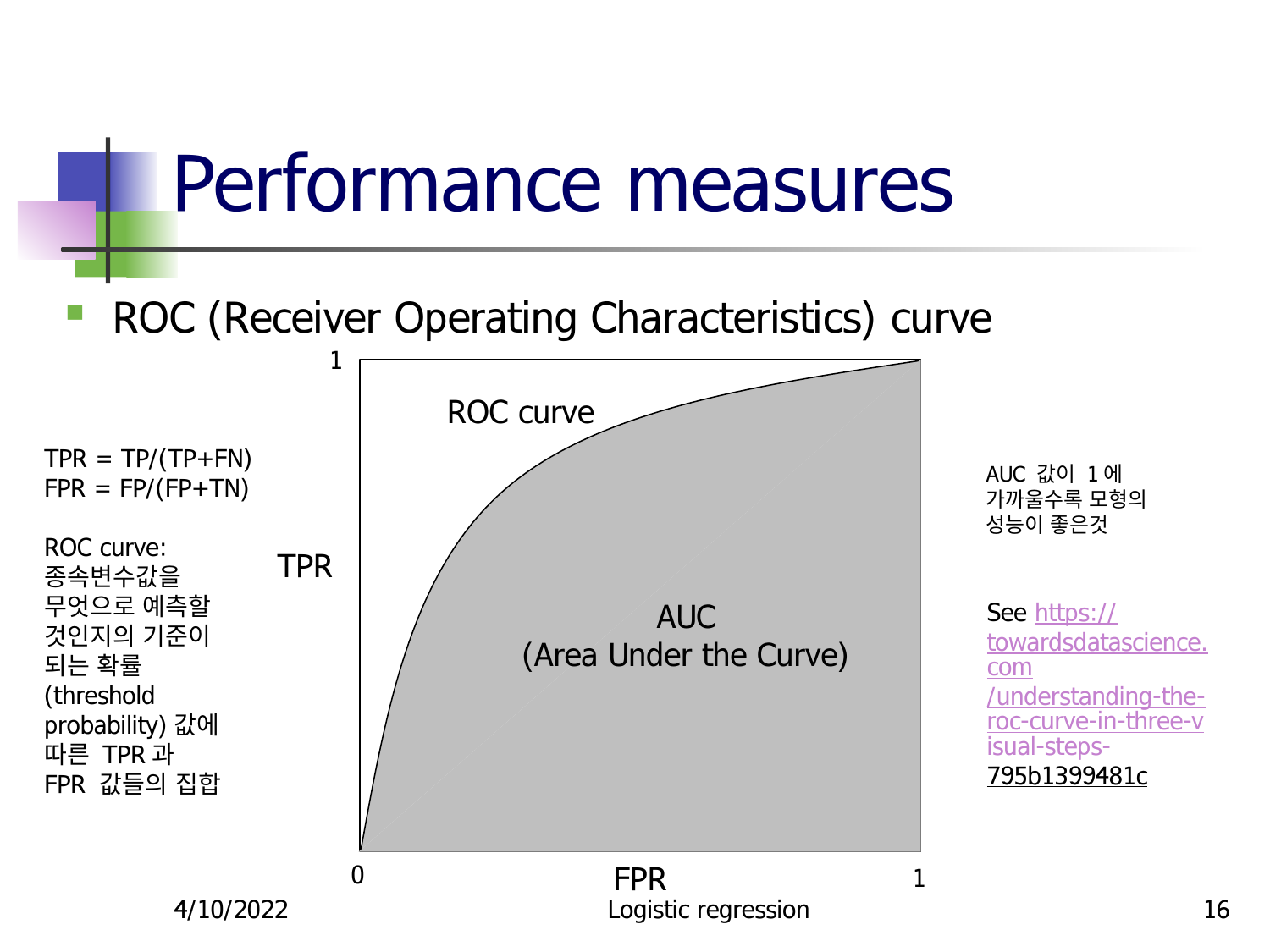

# Performance measures
ROC (Receiver Operating Characteristics) curve

1

ROC curve
TPR = TP/(TP+FN)
FPR = FP/(FP+TN)

ROC curve:
종속변수값을 무엇으로 예측할 것인지의 기준이 되는 확률 (threshold probability)값에
따른 TPR과
FPR 값들의 집합
AUC 값이 1에 가까울수록 모형의 성능이 좋은것
TPR
AUC
(Area Under the Curve)
See https://towardsdatascience.com/understanding-the-roc-curve-in-three-visual-steps-795b1399481c
0
FPR
1
4/10/2022
Logistic regression
16